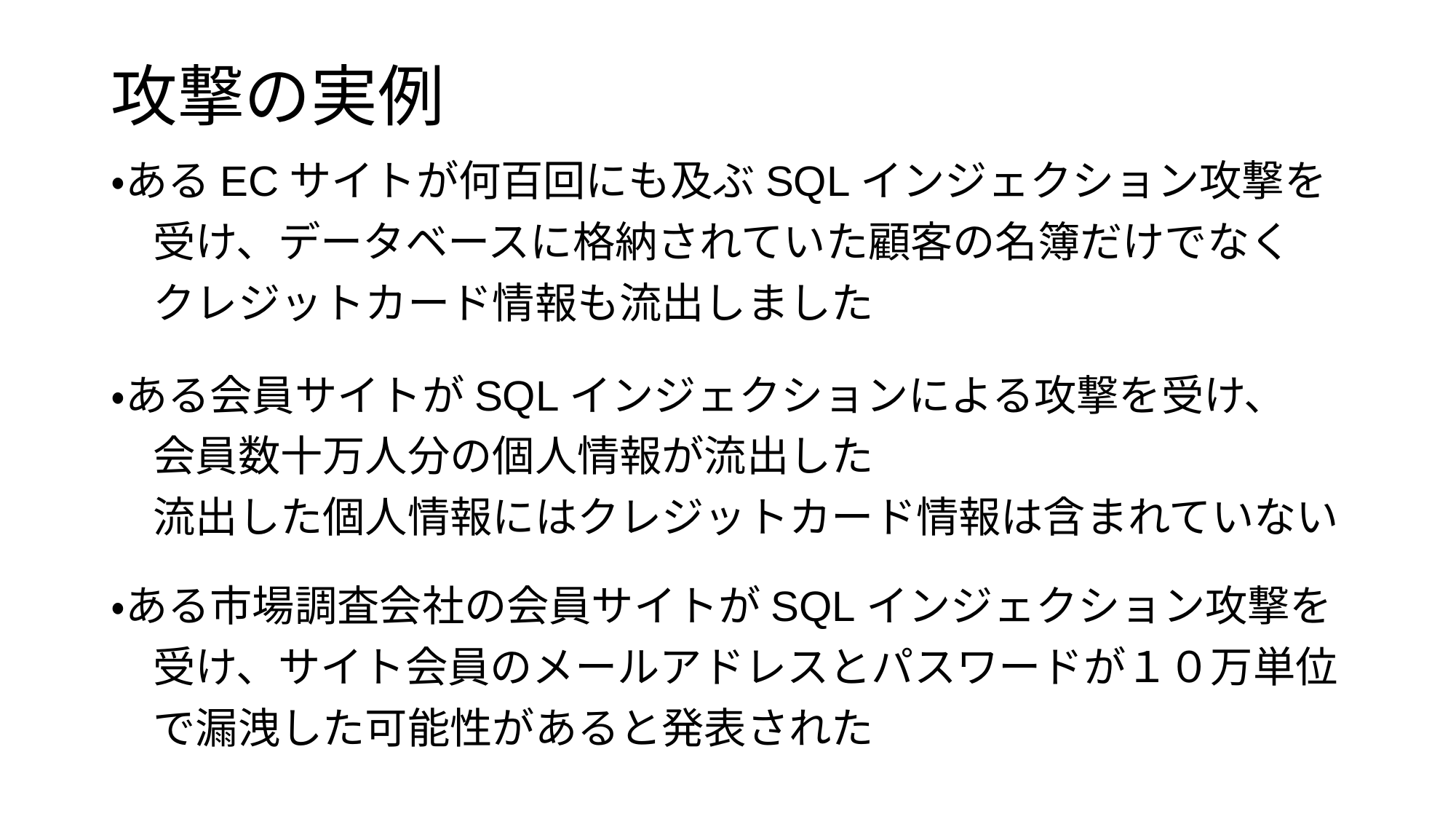

# 攻撃の実例
・あるECサイトが何百回にも及ぶSQLインジェクション攻撃を
　受け、データベースに格納されていた顧客の名簿だけでなく
　クレジットカード情報も流出しました

・ある会員サイトがSQLインジェクションによる攻撃を受け、
　会員数十万人分の個人情報が流出した
　流出した個人情報にはクレジットカード情報は含まれていない

・ある市場調査会社の会員サイトがSQLインジェクション攻撃を
　受け、サイト会員のメールアドレスとパスワードが１０万単位
　で漏洩した可能性があると発表された